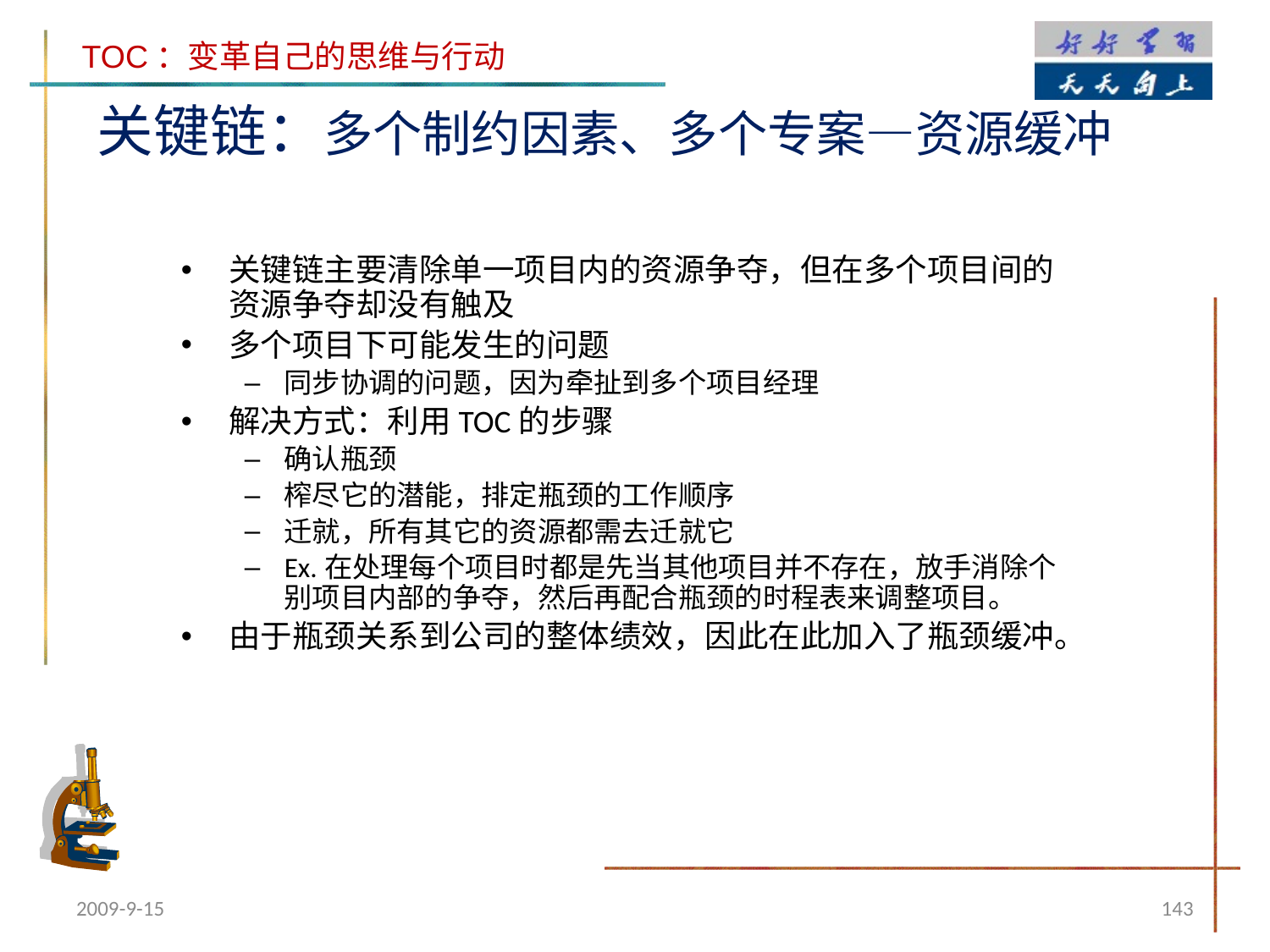

关键链：多个制约因素、多个专案—资源缓冲
关键链主要清除单一项目内的资源争夺，但在多个项目间的资源争夺却没有触及
多个项目下可能发生的问题
同步协调的问题，因为牵扯到多个项目经理
解决方式：利用TOC的步骤
确认瓶颈
榨尽它的潜能，排定瓶颈的工作顺序
迁就，所有其它的资源都需去迁就它
Ex.在处理每个项目时都是先当其他项目并不存在，放手消除个别项目内部的争夺，然后再配合瓶颈的时程表来调整项目。
由于瓶颈关系到公司的整体绩效，因此在此加入了瓶颈缓冲。
2009-9-15
143